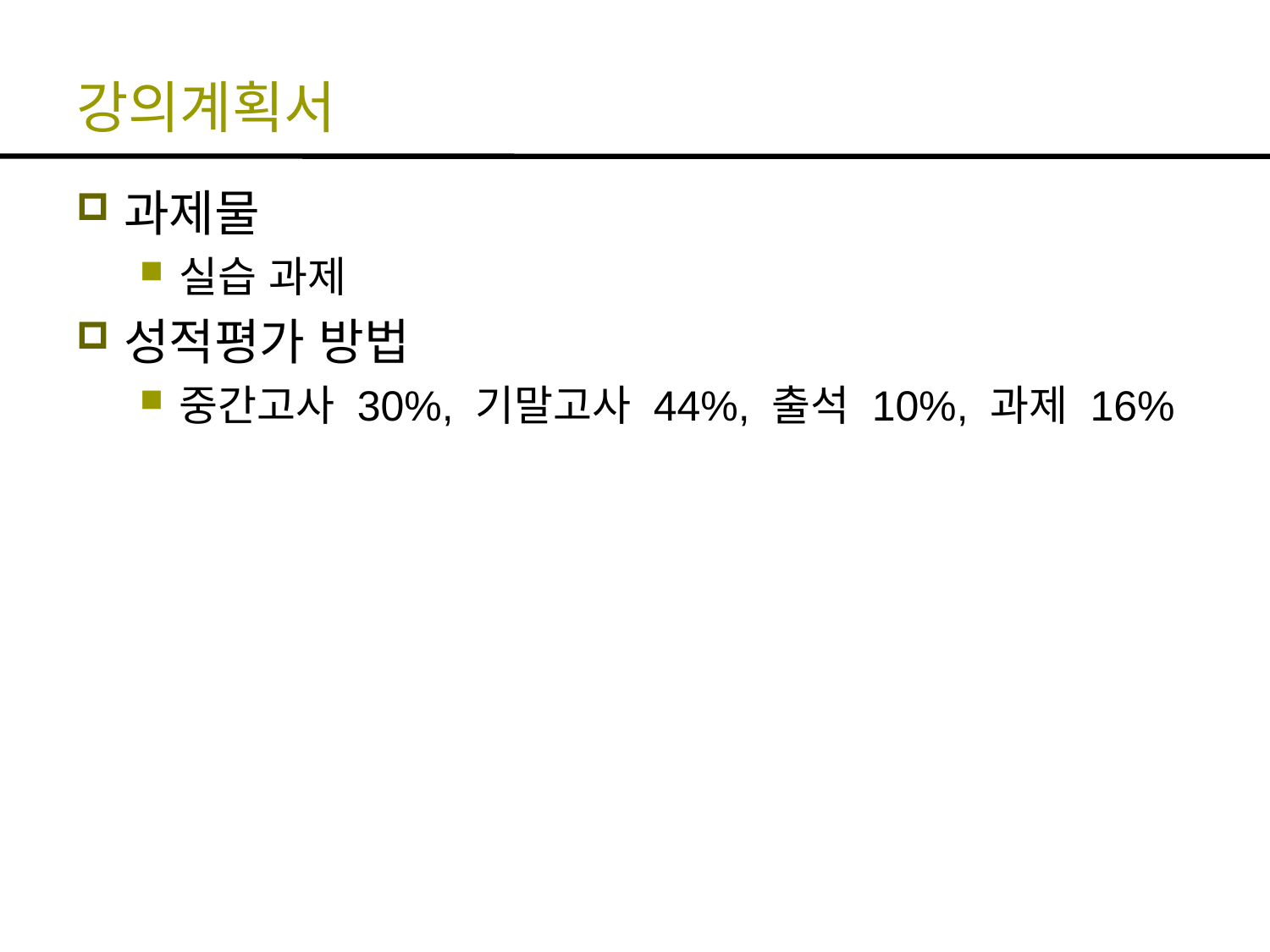

# 강의계획서
과제물
실습 과제
성적평가 방법
중간고사 30%, 기말고사 44%, 출석 10%, 과제 16%